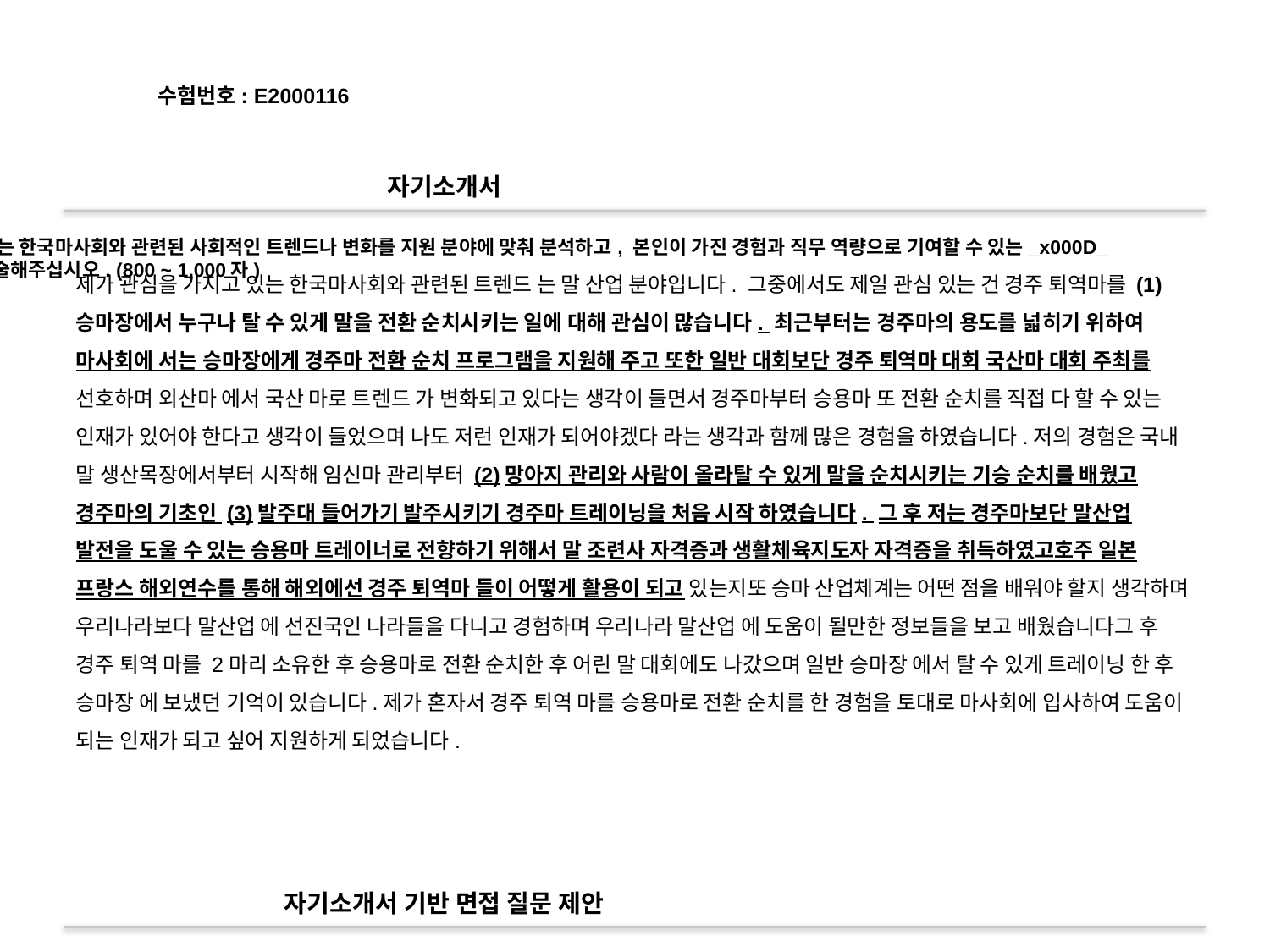

수험번호: E2000116
#

자기소개서

본인이 최근 관심을 갖고 있는 한국마사회와 관련된 사회적인 트렌드나 변화를 지원 분야에 맞춰 분석하고, 본인이 가진 경험과 직무 역량으로 기여할 수 있는_x000D_
바가 무엇인지 자세하게 기술해주십시오. (800 ~ 1,000자)

제가 관심을 가지고 있는 한국마사회와 관련된 트렌드 는 말 산업 분야입니다. 그중에서도 제일 관심 있는 건 경주 퇴역마를 (1)승마장에서 누구나 탈 수 있게 말을 전환 순치시키는 일에 대해 관심이 많습니다. 최근부터는 경주마의 용도를 넓히기 위하여 마사회에 서는 승마장에게 경주마 전환 순치 프로그램을 지원해 주고 또한 일반 대회보단 경주 퇴역마 대회 국산마 대회 주최를 선호하며 외산마 에서 국산 마로 트렌드 가 변화되고 있다는 생각이 들면서 경주마부터 승용마 또 전환 순치를 직접 다 할 수 있는 인재가 있어야 한다고 생각이 들었으며 나도 저런 인재가 되어야겠다 라는 생각과 함께 많은 경험을 하였습니다.저의 경험은 국내 말 생산목장에서부터 시작해 임신마 관리부터 (2)망아지 관리와 사람이 올라탈 수 있게 말을 순치시키는 기승 순치를 배웠고 경주마의 기초인 (3)발주대 들어가기 발주시키기 경주마 트레이닝을 처음 시작 하였습니다. 그 후 저는 경주마보단 말산업 발전을 도울 수 있는 승용마 트레이너로 전향하기 위해서 말 조련사 자격증과 생활체육지도자 자격증을 취득하였고호주 일본 프랑스 해외연수를 통해 해외에선 경주 퇴역마 들이 어떻게 활용이 되고 있는지또 승마 산업체계는 어떤 점을 배워야 할지 생각하며 우리나라보다 말산업 에 선진국인 나라들을 다니고 경험하며 우리나라 말산업 에 도움이 될만한 정보들을 보고 배웠습니다그 후 경주 퇴역 마를 2마리 소유한 후 승용마로 전환 순치한 후 어린 말 대회에도 나갔으며 일반 승마장 에서 탈 수 있게 트레이닝 한 후 승마장 에 보냈던 기억이 있습니다.제가 혼자서 경주 퇴역 마를 승용마로 전환 순치를 한 경험을 토대로 마사회에 입사하여 도움이 되는 인재가 되고 싶어 지원하게 되었습니다.

자기소개서 기반 면접 질문 제안

(1) 경주 퇴역마의 전환 순치 과정에서 가장 어려웠던 점은 무엇인가요?
(2) 승용마 트레이너로 전향하는 과정에서 가장 도움이 되었던 경험은 무엇인가요?
(3) 해외 연수에서 배운 주요한 점이 무엇이며, 이를 어떻게 적용할 계획인가요?